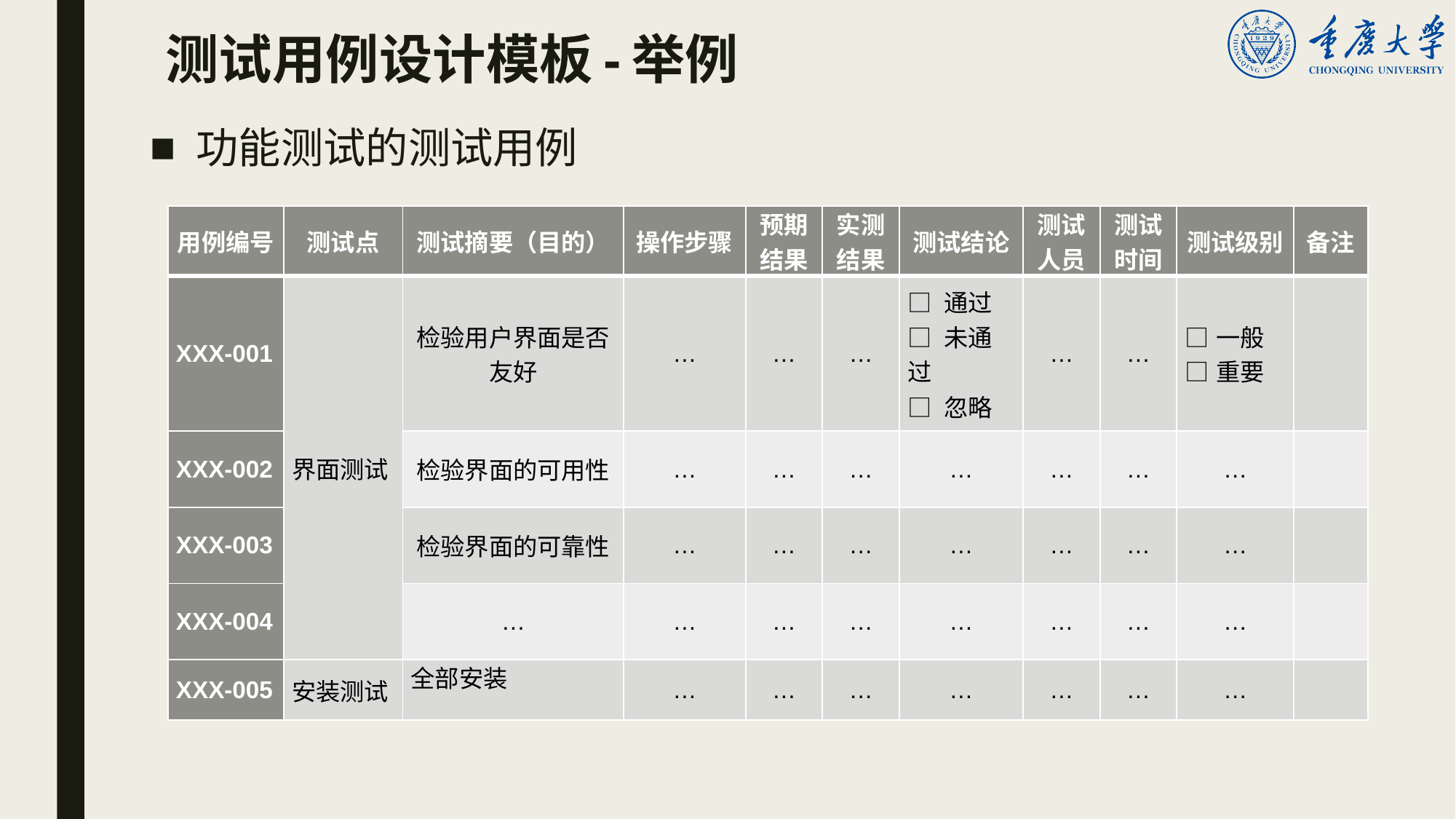

# 测试用例设计模板-举例
功能测试的测试用例
| 用例编号 | 测试点 | 测试摘要（目的） | 操作步骤 | 预期结果 | 实测结果 | 测试结论 | 测试人员 | 测试时间 | 测试级别 | 备注 |
| --- | --- | --- | --- | --- | --- | --- | --- | --- | --- | --- |
| XXX-001 | 界面测试 | 检验用户界面是否友好 | … | … | … | □ 通过 □ 未通过 □ 忽略 | … | … | □一般 □重要 |  |
| XXX-002 |  | 检验界面的可用性 | … | … | … | … | … | … | … |  |
| XXX-003 |  | 检验界面的可靠性 | … | … | … | … | … | … | … |  |
| XXX-004 |  | … | … | … | … | … | … | … | … |  |
| XXX-005 | 安装测试 | 全部安装 | … | … | … | … | … | … | … |  |